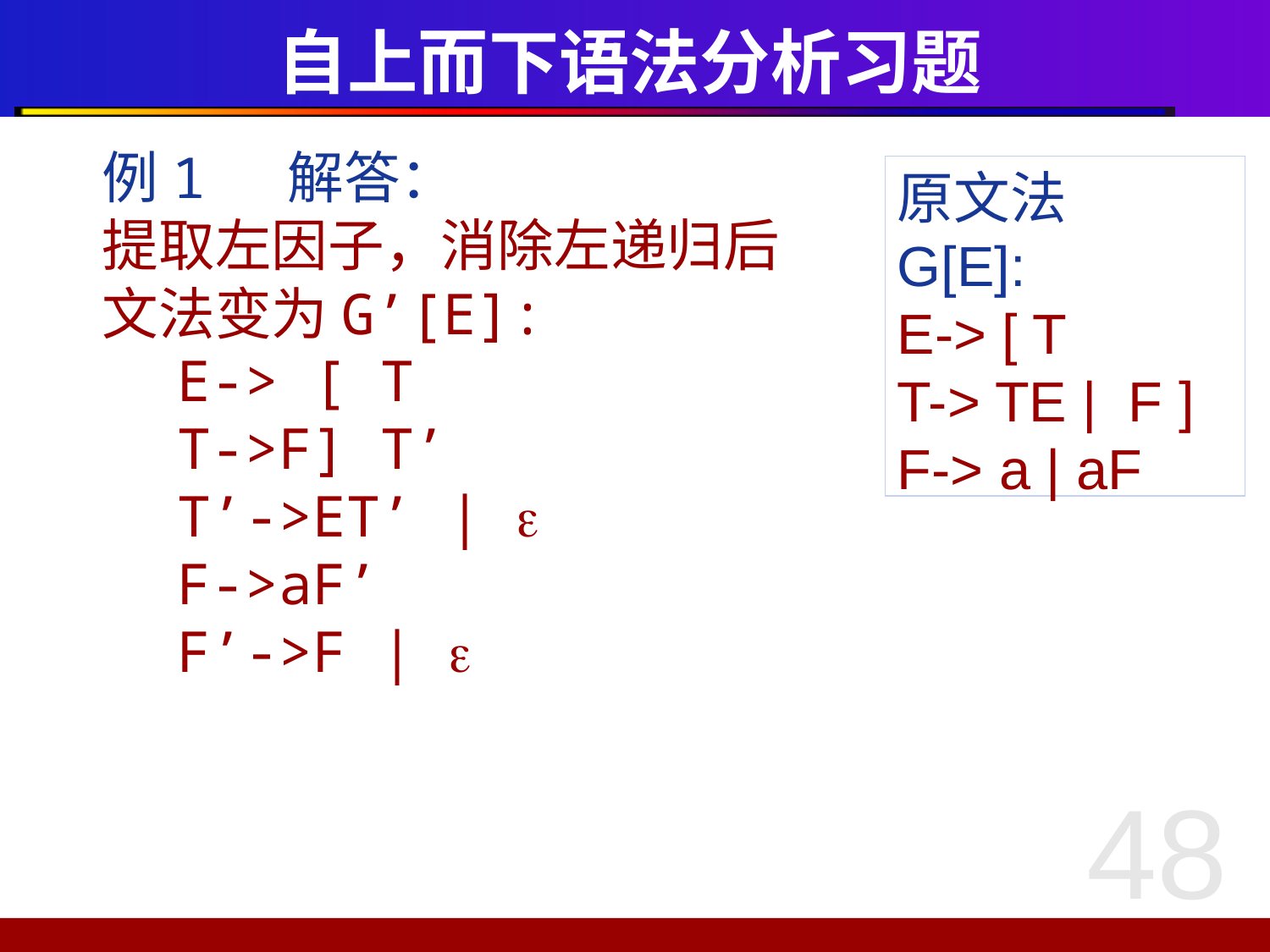

# 自上而下语法分析习题
 例1  解答：
 提取左因子，消除左递归后
 文法变为G’[E]:
   E-> [ T
   T->F] T’
   T’->ET’ | ε
   F->aF’
   F’->F | ε
原文法
G[E]:
E-> [ T
T-> TE |  F ]
F-> a | aF
48